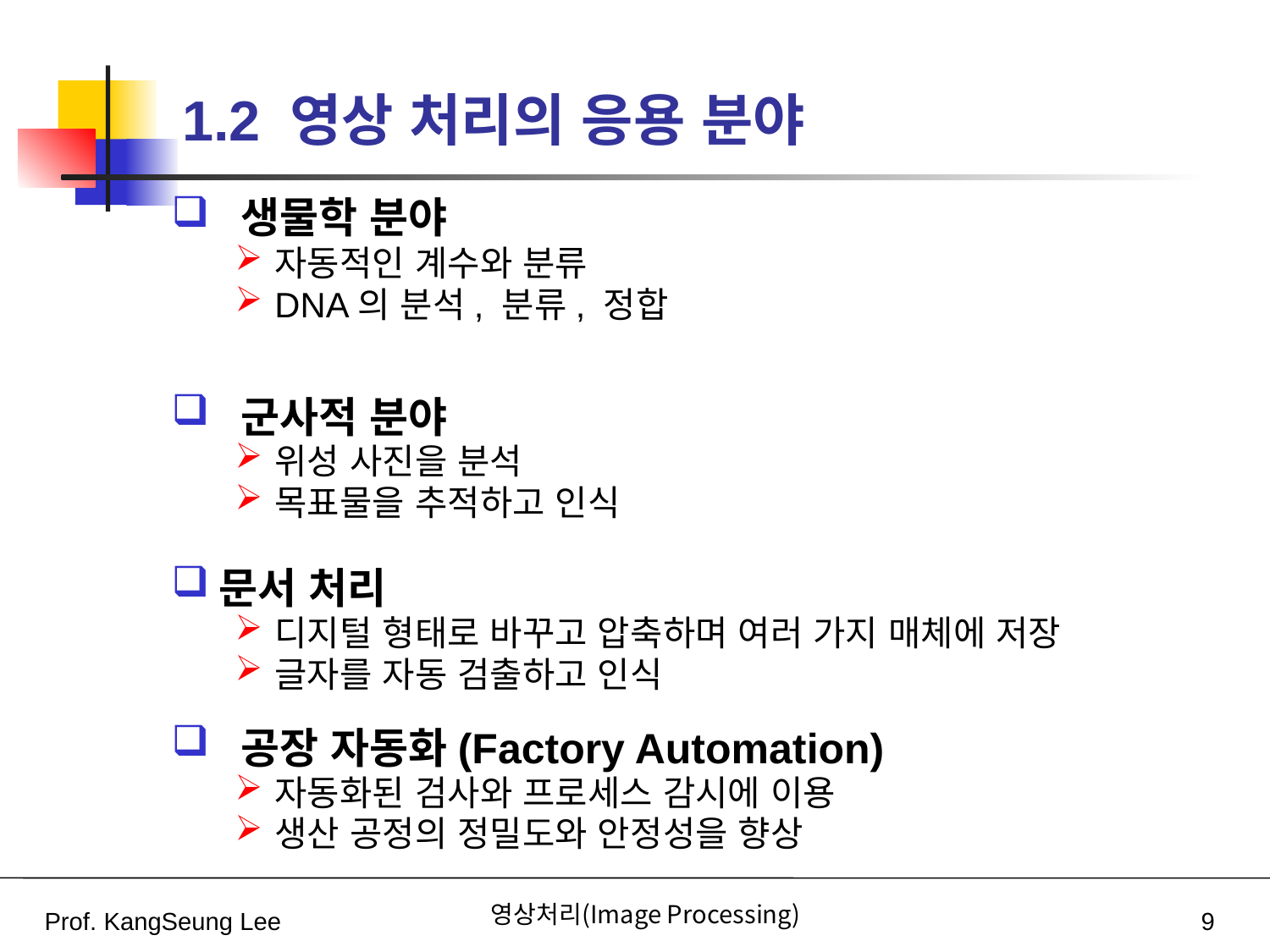

# 1.2 영상 처리의 응용 분야
 생물학 분야
자동적인 계수와 분류
DNA의 분석, 분류, 정합

 군사적 분야
위성 사진을 분석
목표물을 추적하고 인식

문서 처리
디지털 형태로 바꾸고 압축하며 여러 가지 매체에 저장
글자를 자동 검출하고 인식

 공장 자동화(Factory Automation)
자동화된 검사와 프로세스 감시에 이용
생산 공정의 정밀도와 안정성을 향상
Prof. KangSeung Lee
영상처리(Image Processing)
9